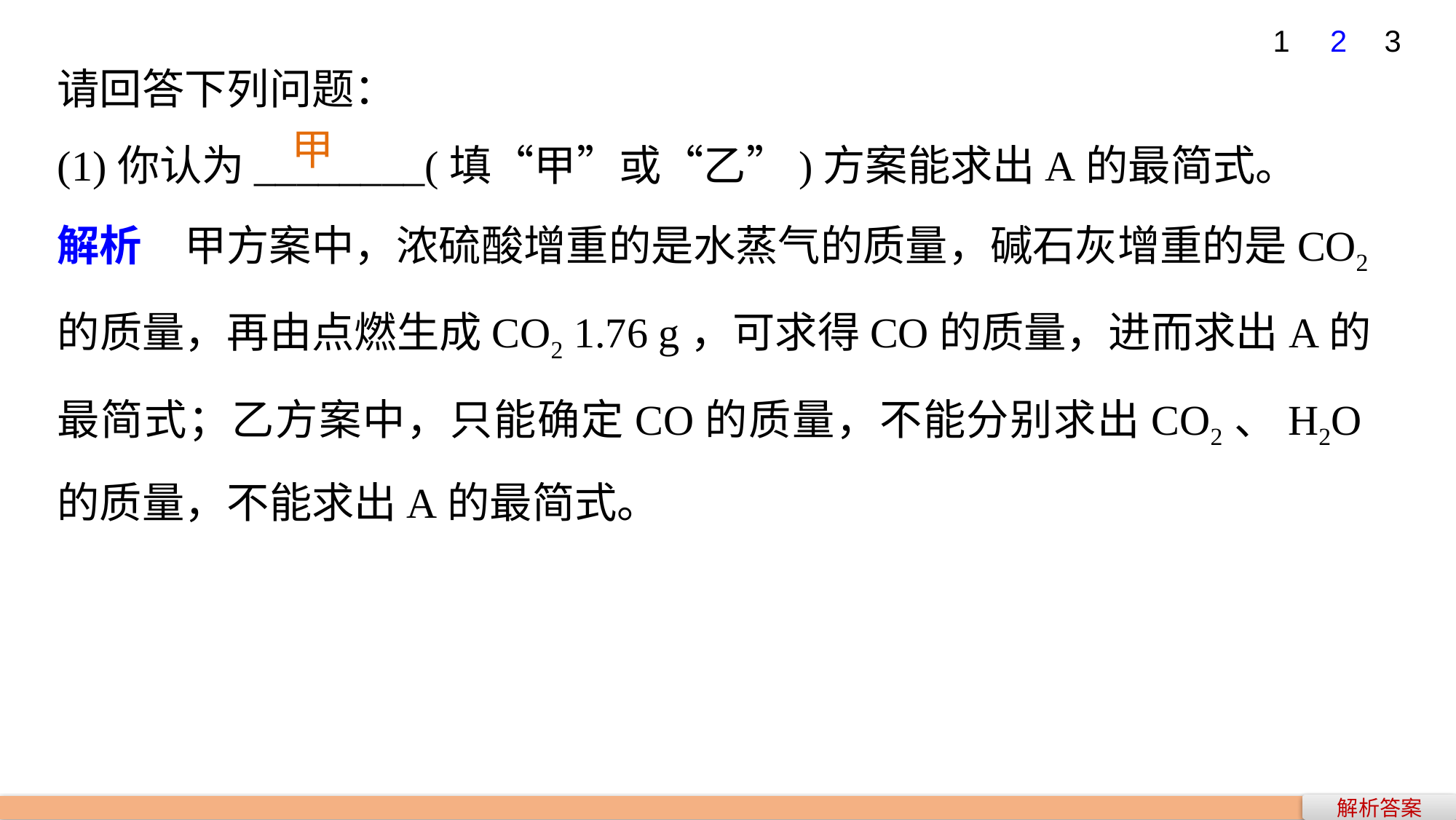

1
2
3
请回答下列问题：
(1)你认为________(填“甲”或“乙”)方案能求出A的最简式。
解析　甲方案中，浓硫酸增重的是水蒸气的质量，碱石灰增重的是CO2的质量，再由点燃生成CO2 1.76 g，可求得CO的质量，进而求出A的最简式；乙方案中，只能确定CO的质量，不能分别求出CO2、H2O的质量，不能求出A的最简式。

甲
解析答案